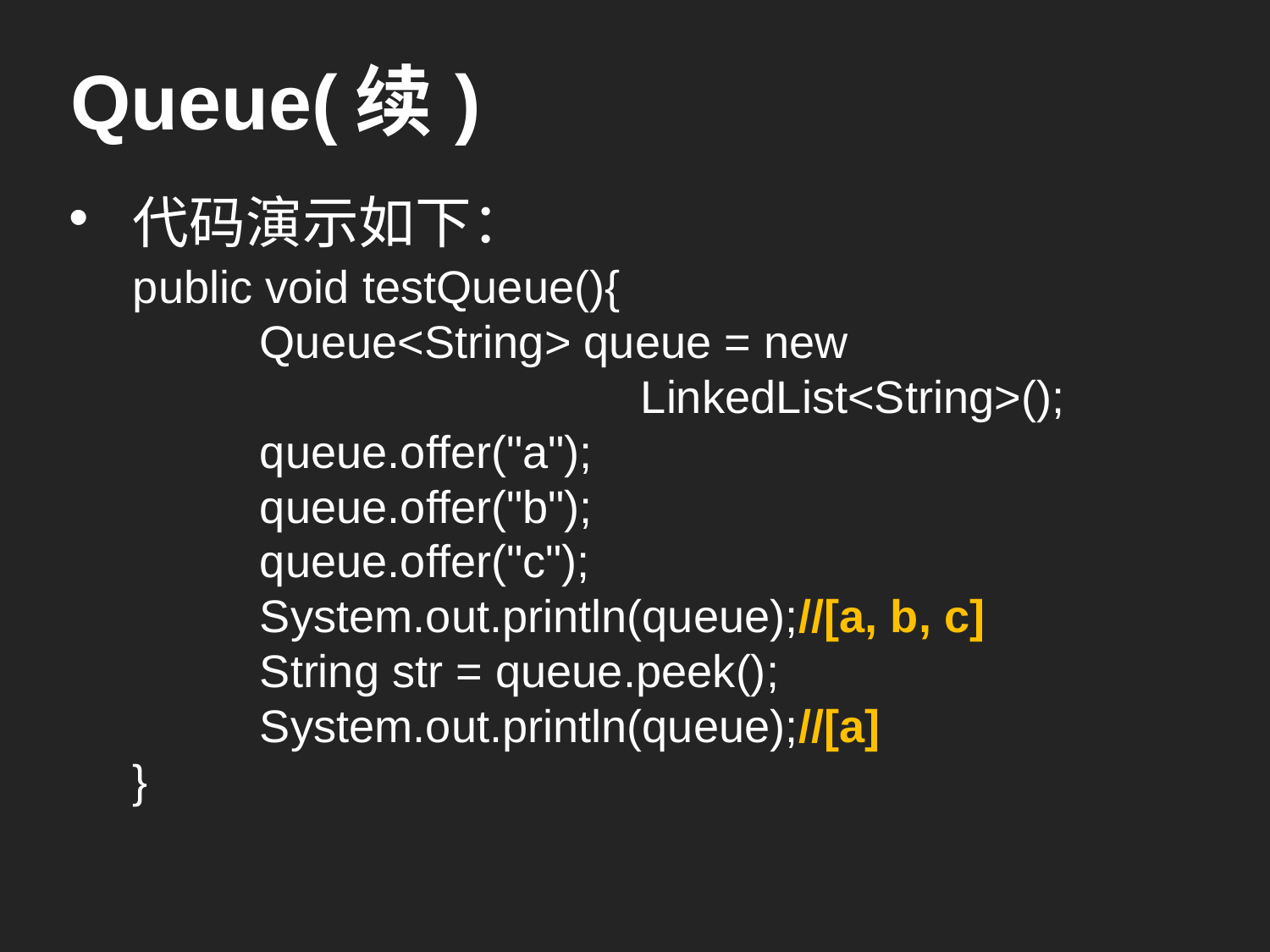

# Queue(续)
代码演示如下：
public void testQueue(){
	Queue<String> queue = new
				LinkedList<String>();
	queue.offer("a");
	queue.offer("b");
	queue.offer("c");
	System.out.println(queue);//[a, b, c]
	String str = queue.peek();
	System.out.println(queue);//[a]
}